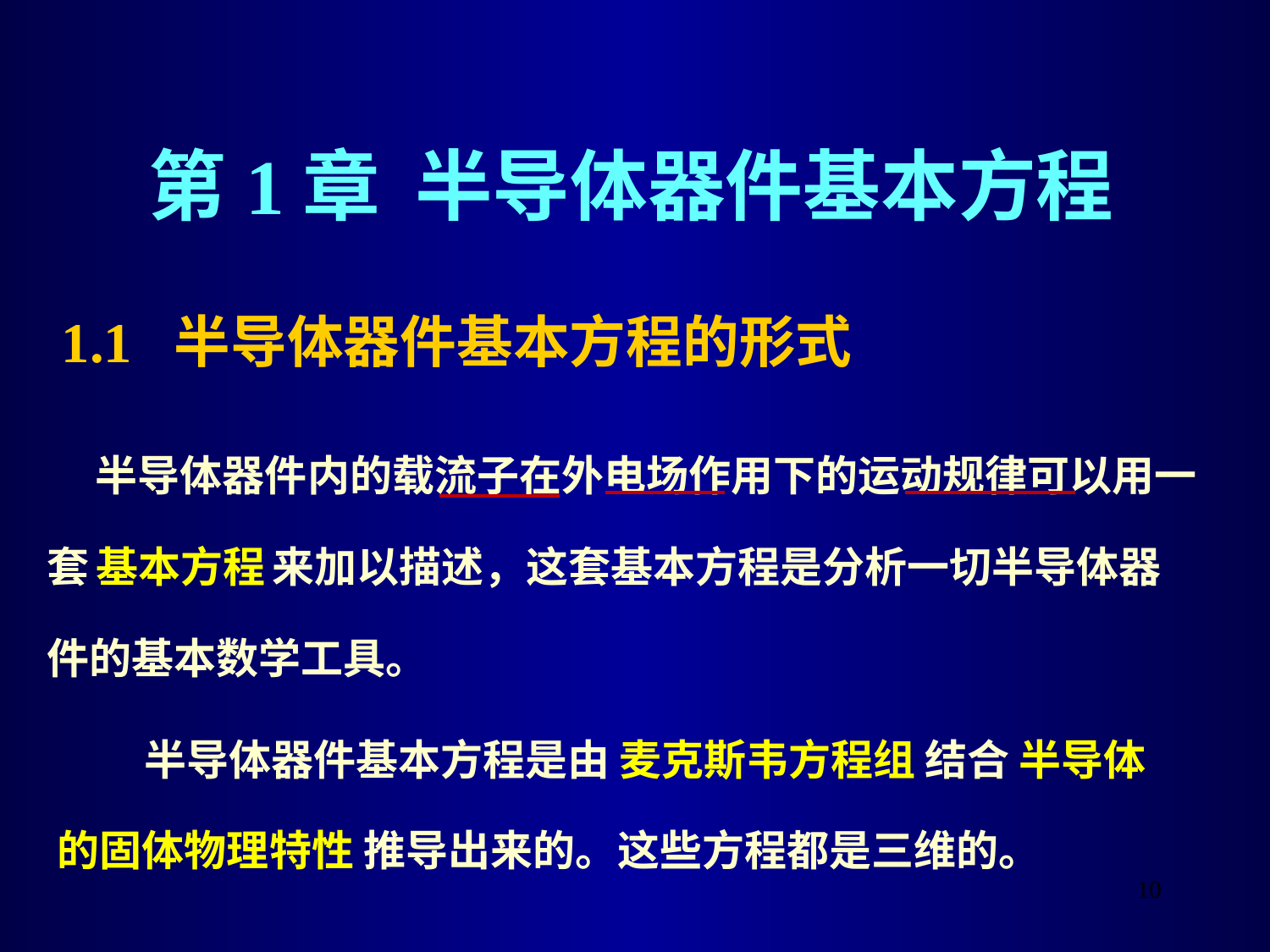

第 1 章  半导体器件基本方程
 1.1  半导体器件基本方程的形式
    半导体器件内的载流子在外电场作用下的运动规律可以用一套 基本方程 来加以描述，这套基本方程是分析一切半导体器件的基本数学工具。

        半导体器件基本方程是由 麦克斯韦方程组 结合 半导体的固体物理特性 推导出来的。这些方程都是三维的。
10